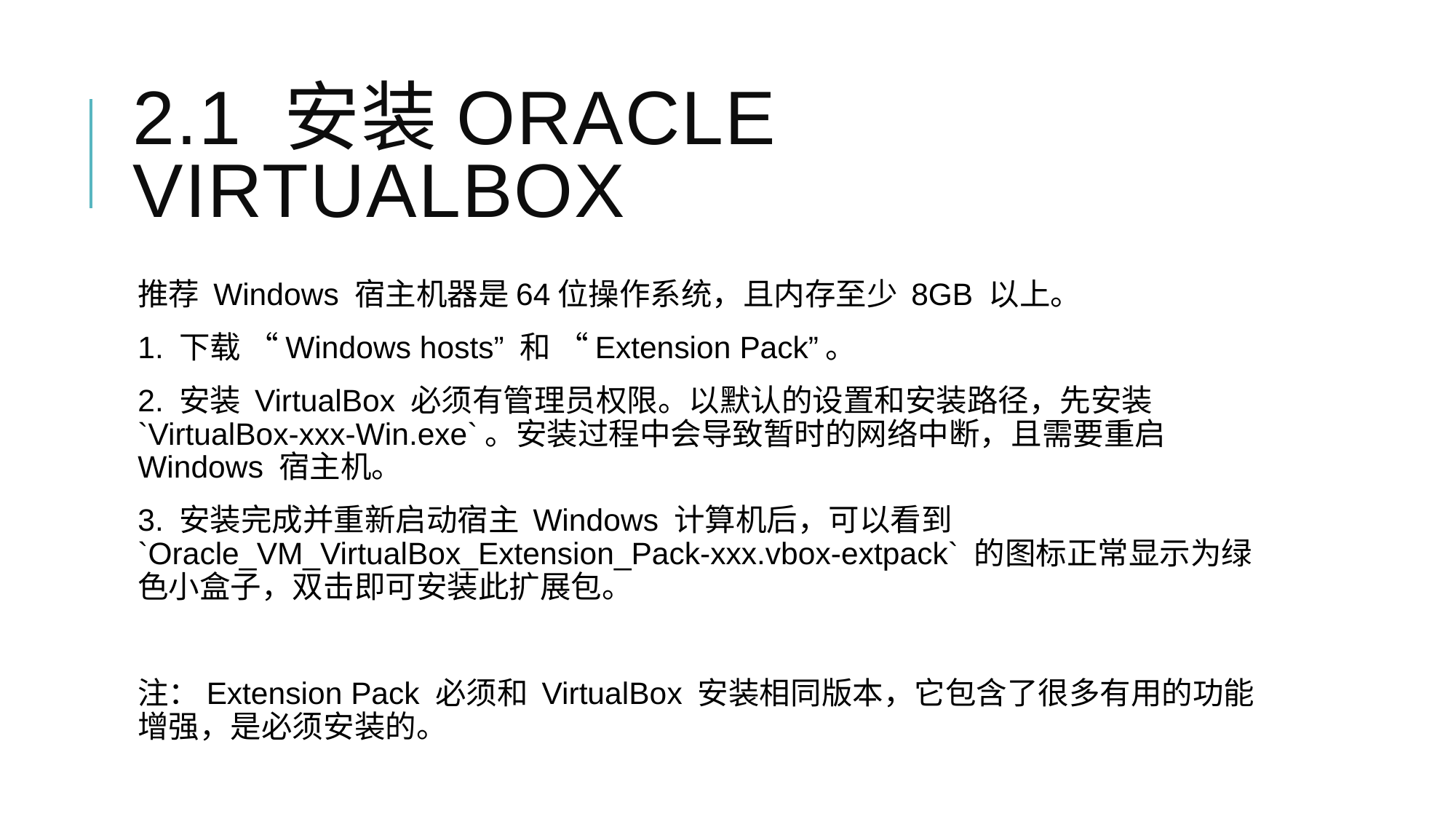

# 2.1 安装Oracle VirtualBox
推荐 Windows 宿主机器是64位操作系统，且内存至少 8GB 以上。
1. 下载 “Windows hosts” 和 “Extension Pack”。
2. 安装 VirtualBox 必须有管理员权限。以默认的设置和安装路径，先安装 `VirtualBox-xxx-Win.exe`。安装过程中会导致暂时的网络中断，且需要重启 Windows 宿主机。
3. 安装完成并重新启动宿主 Windows 计算机后，可以看到 `Oracle_VM_VirtualBox_Extension_Pack-xxx.vbox-extpack` 的图标正常显示为绿色小盒子，双击即可安装此扩展包。

注：Extension Pack 必须和 VirtualBox 安装相同版本，它包含了很多有用的功能增强，是必须安装的。